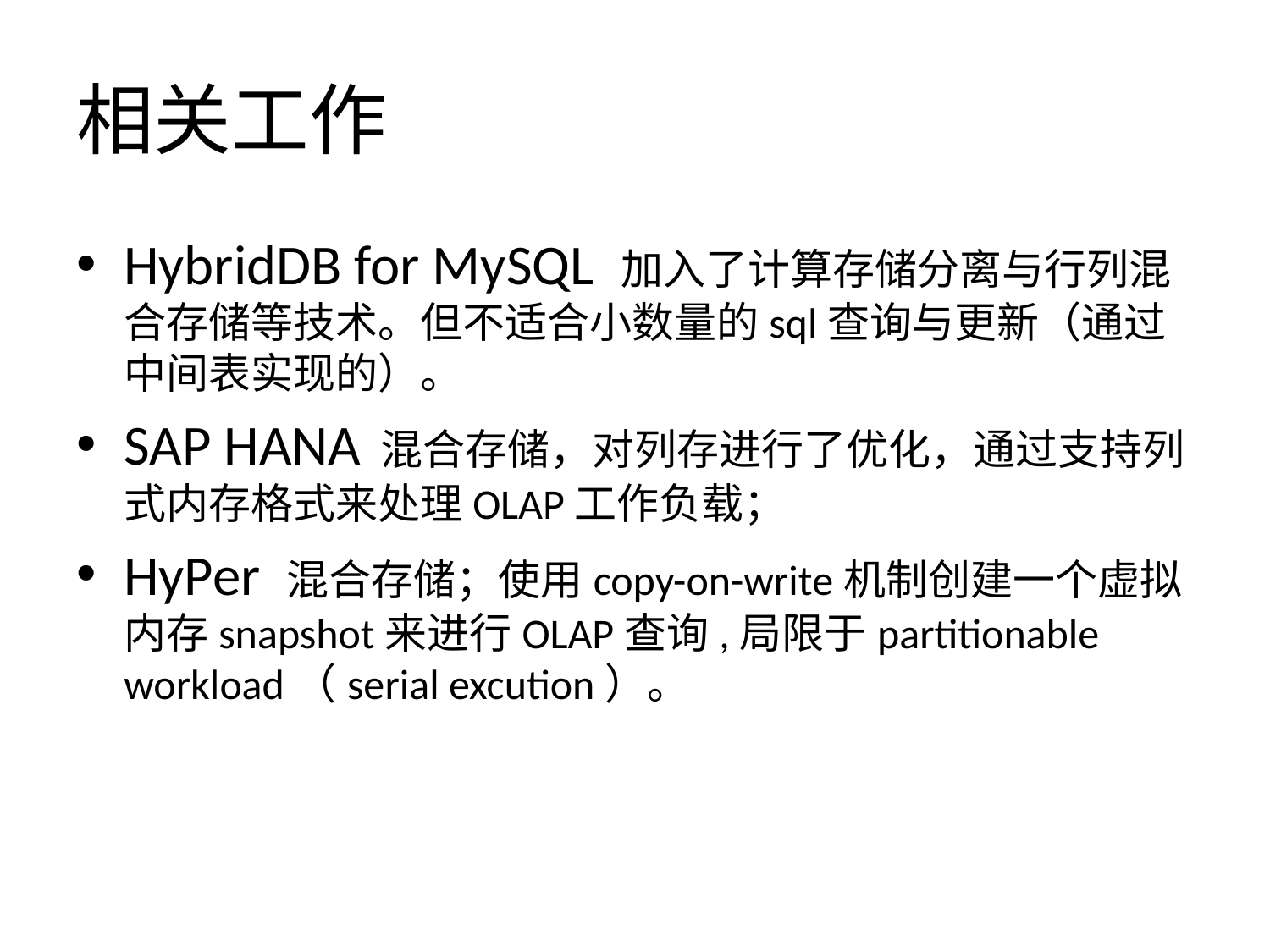

# 相关工作
HybridDB for MySQL 加入了计算存储分离与行列混合存储等技术。但不适合小数量的sql查询与更新（通过中间表实现的）。
SAP HANA 混合存储，对列存进行了优化，通过支持列式内存格式来处理OLAP工作负载；
HyPer 混合存储；使用copy-on-write机制创建一个虚拟内存snapshot来进行OLAP查询,局限于partitionable workload（serial excution）。